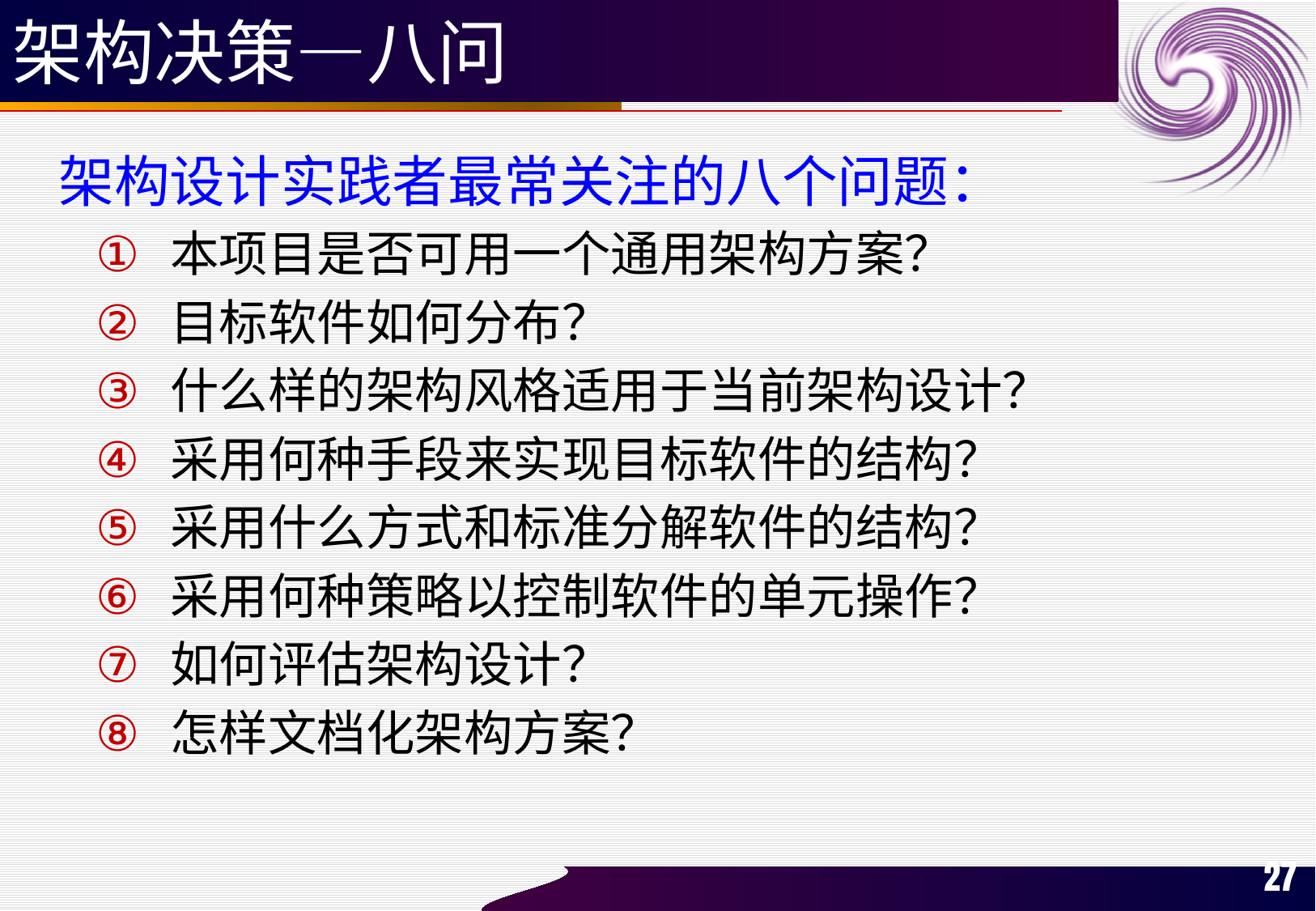

# 架构决策—八问
架构设计实践者最常关注的八个问题：
本项目是否可用一个通用架构方案？
目标软件如何分布？
什么样的架构风格适用于当前架构设计？
采用何种手段来实现目标软件的结构？
采用什么方式和标准分解软件的结构？
采用何种策略以控制软件的单元操作？
如何评估架构设计？
怎样文档化架构方案？
27